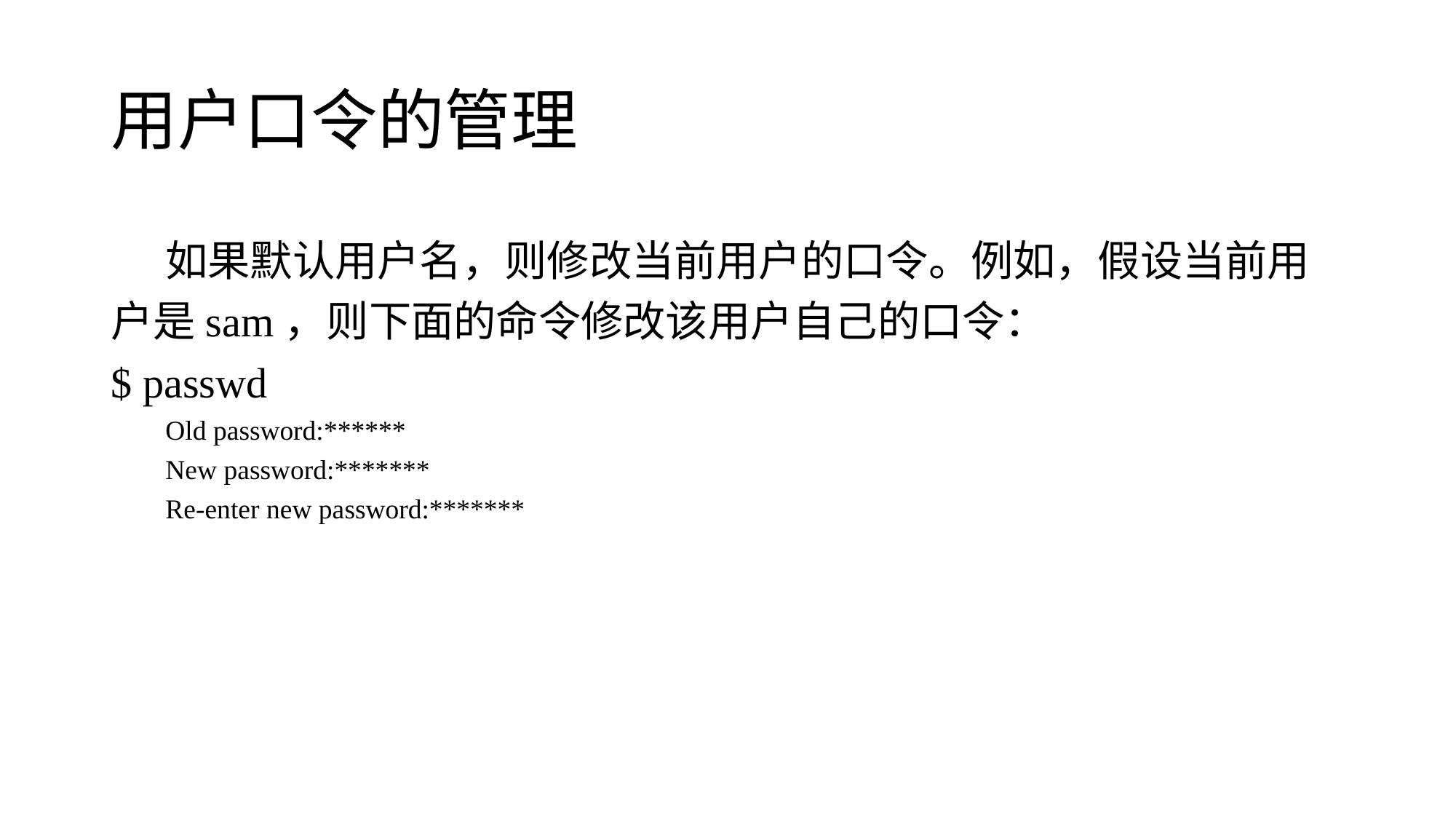

# 用户口令的管理
如果默认用户名，则修改当前用户的口令。例如，假设当前用户是sam，则下面的命令修改该用户自己的口令：
$ passwd
Old password:******
New password:*******
Re-enter new password:*******